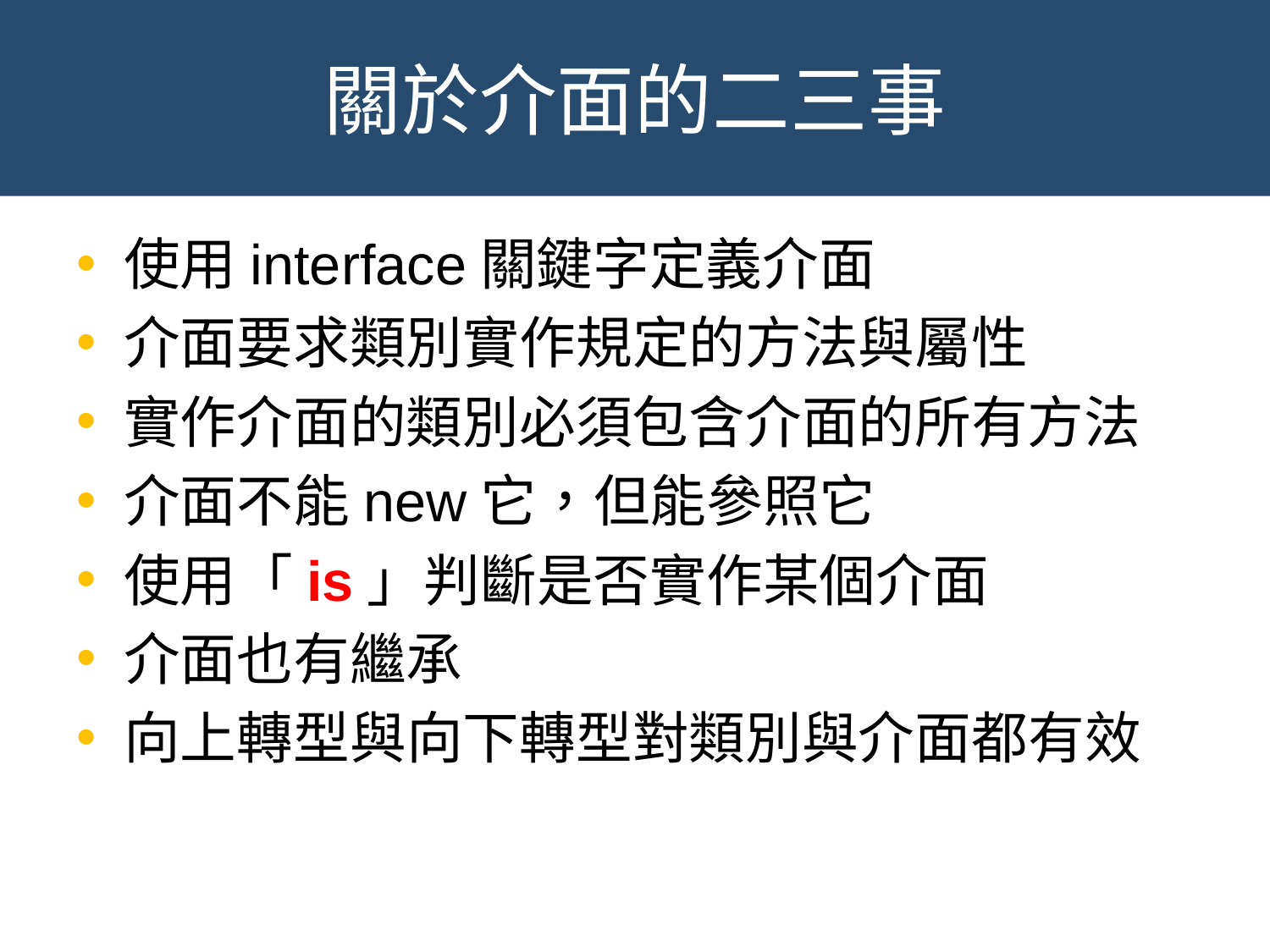

# 關於介面的二三事
使用interface關鍵字定義介面
介面要求類別實作規定的方法與屬性
實作介面的類別必須包含介面的所有方法
介面不能new它，但能參照它
使用「is」判斷是否實作某個介面
介面也有繼承
向上轉型與向下轉型對類別與介面都有效